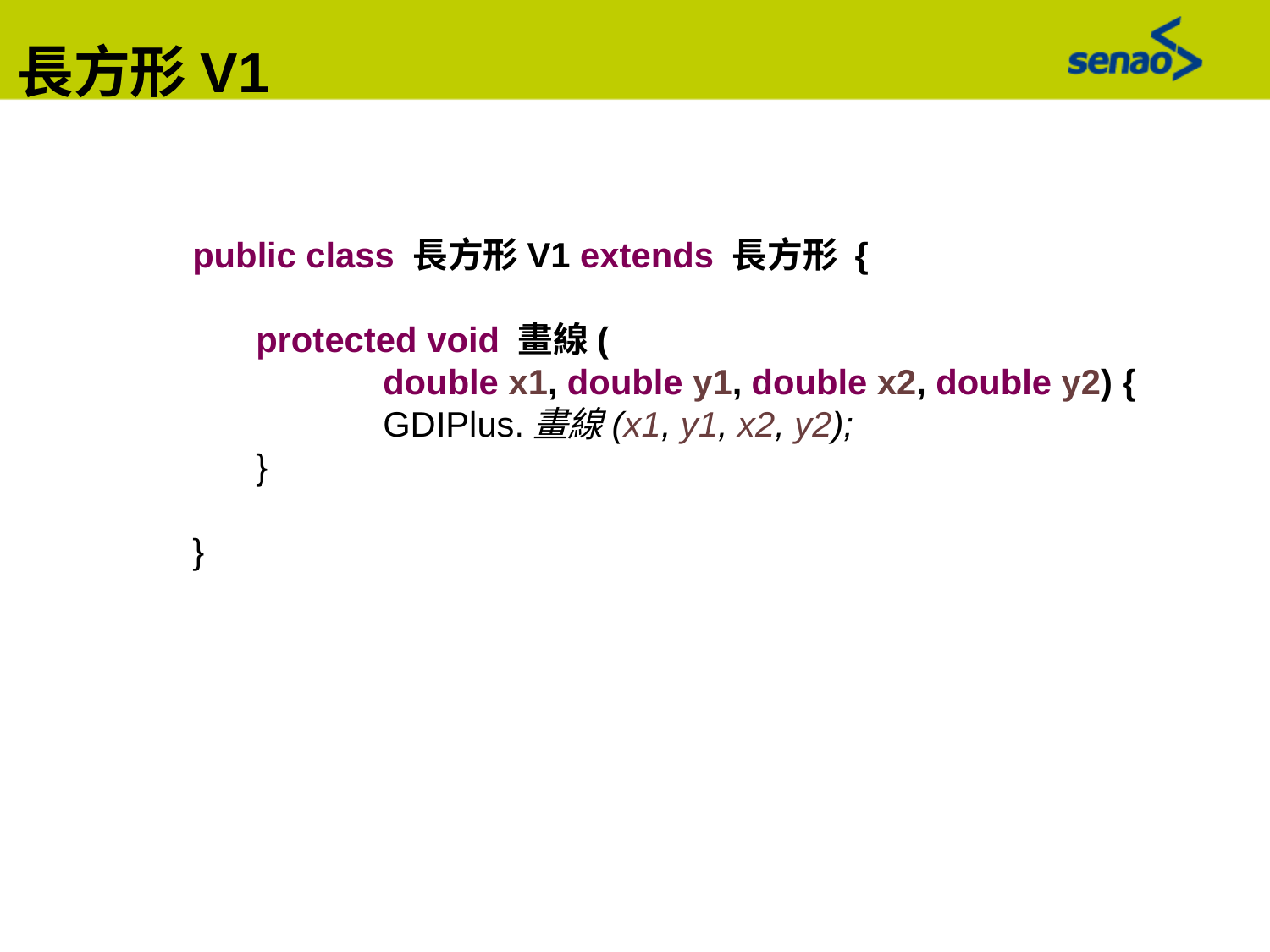

長方形V1
public class 長方形V1 extends 長方形 {

protected void 畫線(
	double x1, double y1, double x2, double y2) {
	GDIPlus.畫線(x1, y1, x2, y2);
}

}